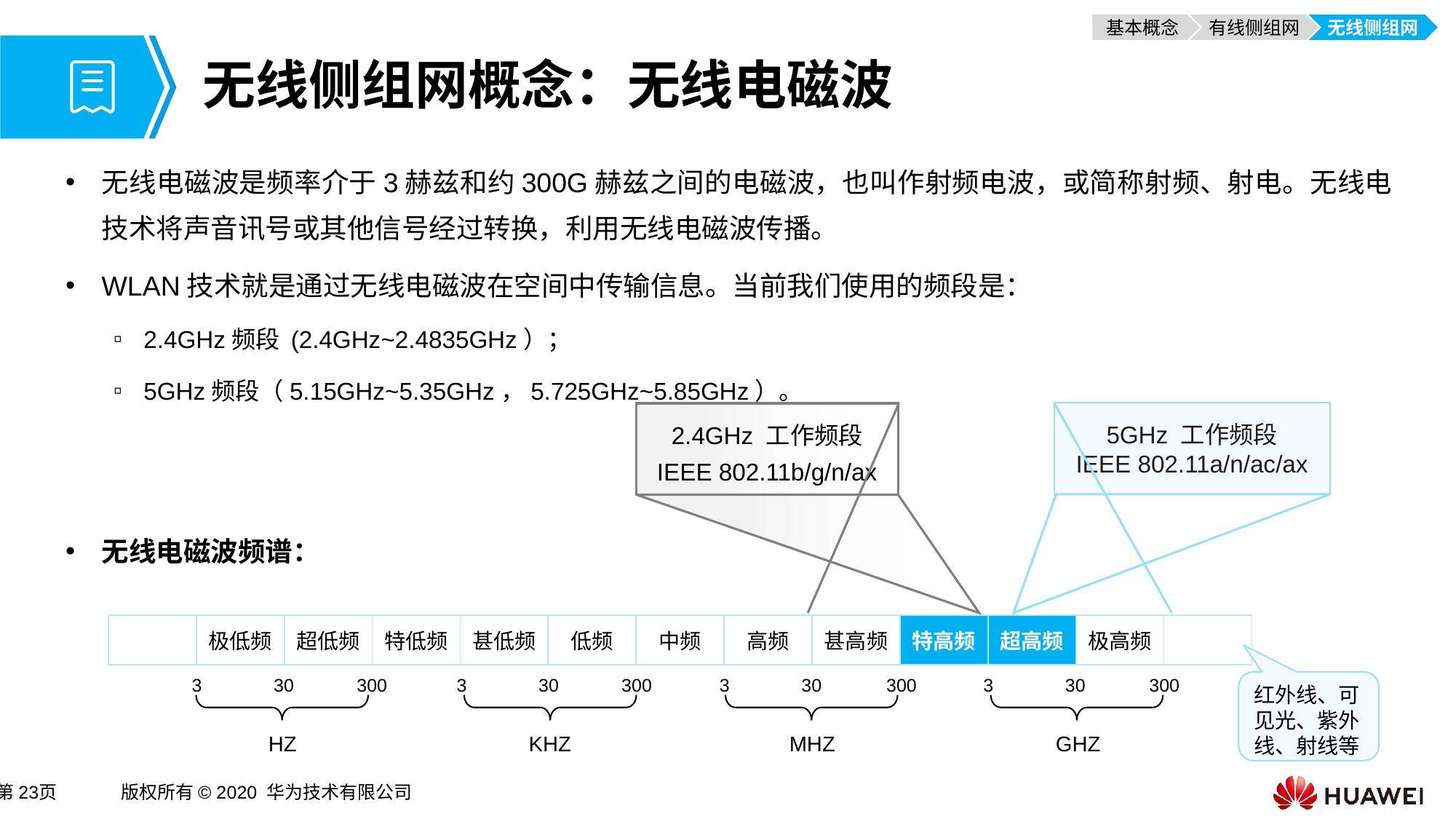

基本概念
有线侧组网
无线侧组网
# 无线侧组网概念：无线电磁波
无线电磁波是频率介于3赫兹和约300G赫兹之间的电磁波，也叫作射频电波，或简称射频、射电。无线电技术将声音讯号或其他信号经过转换，利用无线电磁波传播。
WLAN技术就是通过无线电磁波在空间中传输信息。当前我们使用的频段是：
2.4GHz频段 (2.4GHz~2.4835GHz）；
5GHz频段（5.15GHz~5.35GHz，5.725GHz~5.85GHz）。
5GHz 工作频段
IEEE 802.11a/n/ac/ax

2.4GHz 工作频段
IEEE 802.11b/g/n/ax

无线电磁波频谱：
|  | 极低频 | 超低频 | 特低频 | 甚低频 | 低频 | 中频 | 高频 | 甚高频 | 特高频 | 超高频 | 极高频 |  |
| --- | --- | --- | --- | --- | --- | --- | --- | --- | --- | --- | --- | --- |

3
30
300
3
30
300
3
30
300
3
30
300
HZ
KHZ
MHZ
GHZ
红外线、可见光、紫外线、射线等